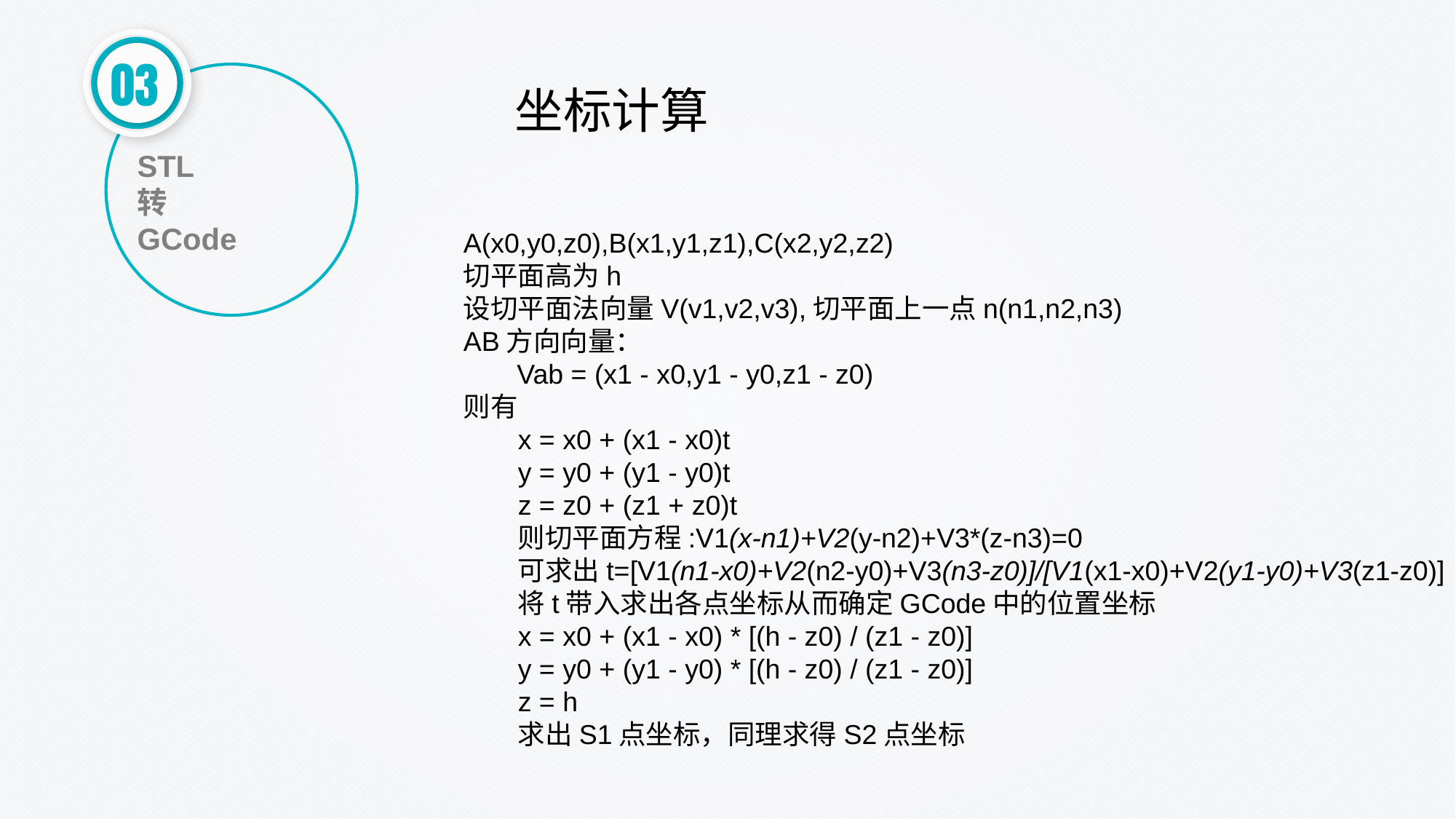

03

坐标计算
STL
转
GCode
A(x0,y0,z0),B(x1,y1,z1),C(x2,y2,z2)
切平面高为h
设切平面法向量V(v1,v2,v3),切平面上一点n(n1,n2,n3)
AB方向向量：
       Vab = (x1 - x0,y1 - y0,z1 - z0)
则有
x = x0 + (x1 - x0)t
y = y0 + (y1 - y0)t
z = z0 + (z1 + z0)t
则切平面方程:V1(x-n1)+V2(y-n2)+V3*(z-n3)=0
可求出t=[V1(n1-x0)+V2(n2-y0)+V3(n3-z0)]/[V1(x1-x0)+V2(y1-y0)+V3(z1-z0)]
将t带入求出各点坐标从而确定GCode中的位置坐标
x = x0 + (x1 - x0) * [(h - z0) / (z1 - z0)]
y = y0 + (y1 - y0) * [(h - z0) / (z1 - z0)]
z = h
求出S1点坐标，同理求得S2点坐标